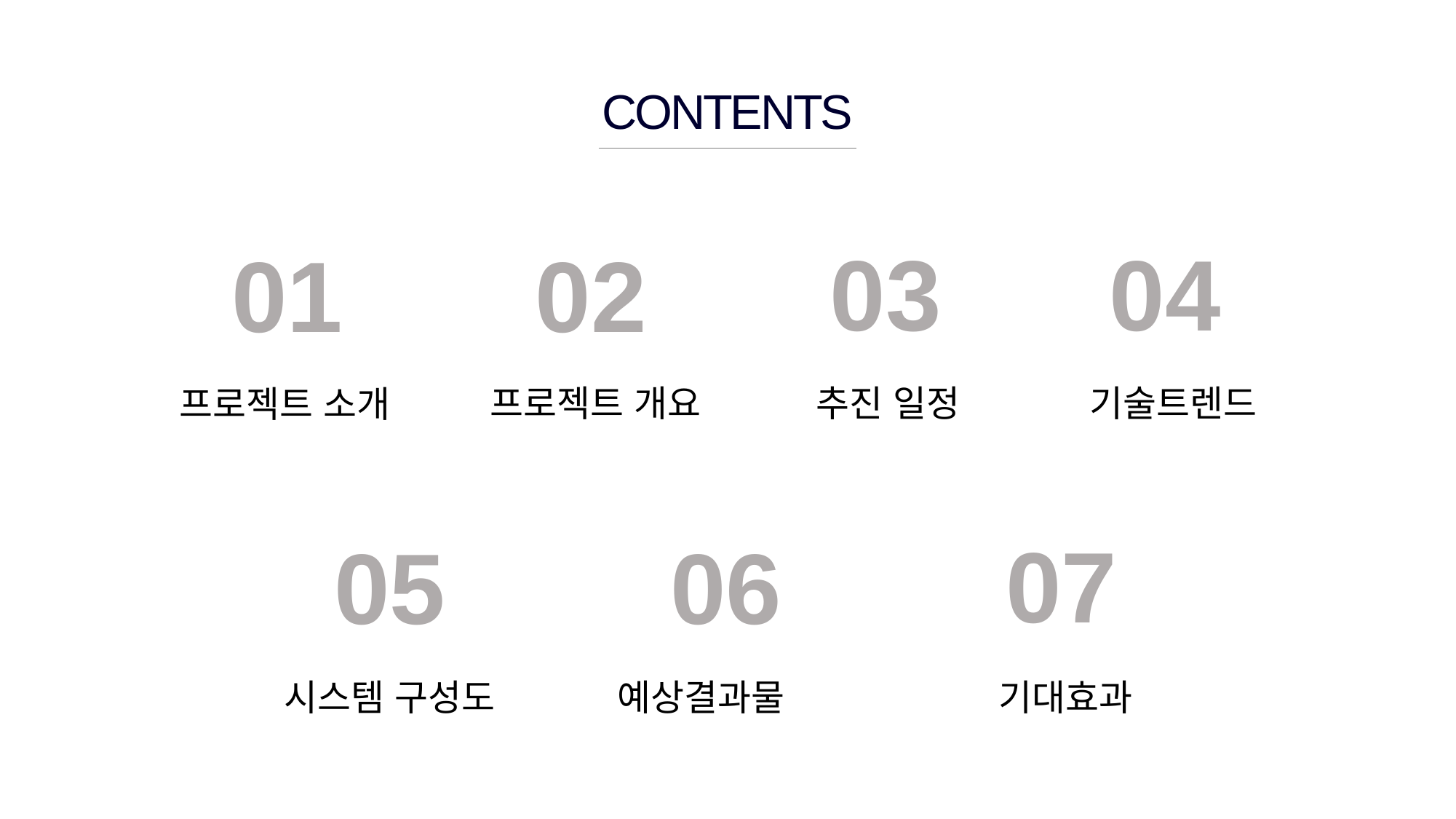

CONTENTS
04
03
02
01
기술트렌드
추진 일정
프로젝트 개요
프로젝트 소개
07
06
05
기대효과
예상결과물
시스템 구성도